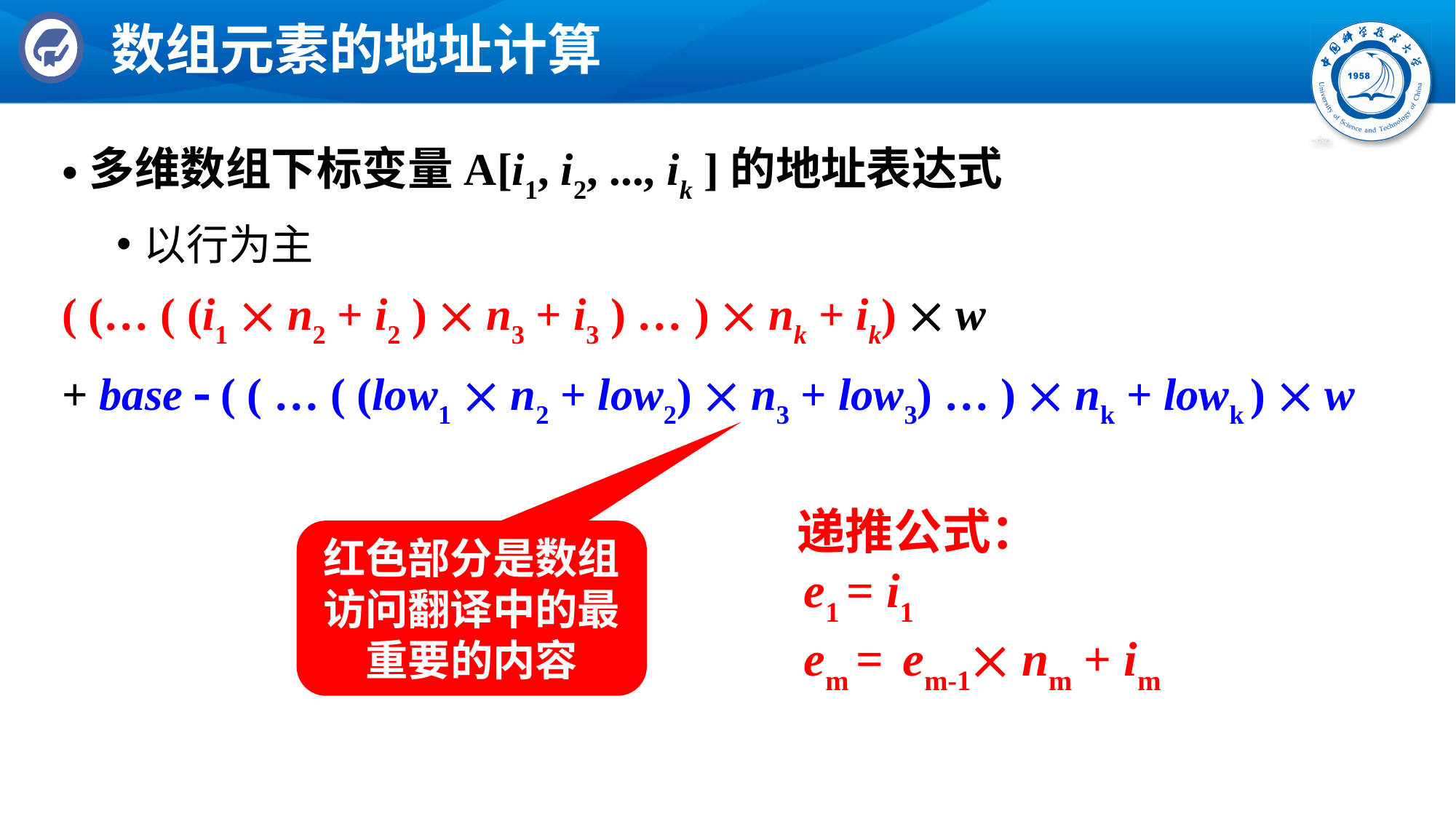

# 数组元素的地址计算
多维数组下标变量A[i1, i2, ..., ik ]的地址表达式
以行为主
( (… ( (i1 × n2 + i2 ) × n3 + i3 ) … ) × nk + ik) × w
+ base − ( ( … ( (low1 × n2 + low2) × n3 + low3) … ) × nk + lowk ) × w
递推公式：
 e1 = i1
 em =  em-1× nm + im
红色部分是数组访问翻译中的最重要的内容